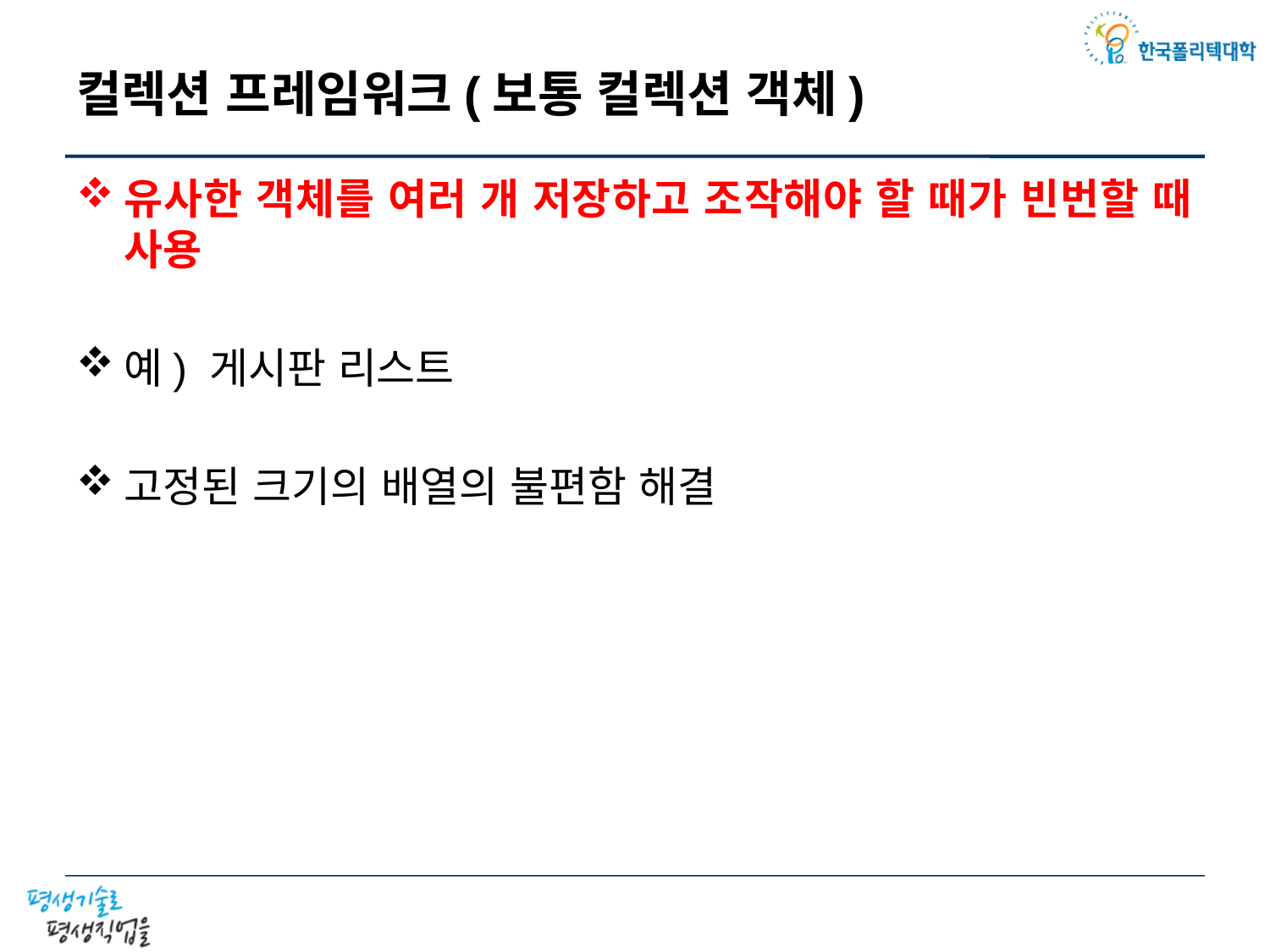

# 컬렉션 프레임워크(보통 컬렉션 객체)
유사한 객체를 여러 개 저장하고 조작해야 할 때가 빈번할 때 사용

예) 게시판 리스트

고정된 크기의 배열의 불편함 해결